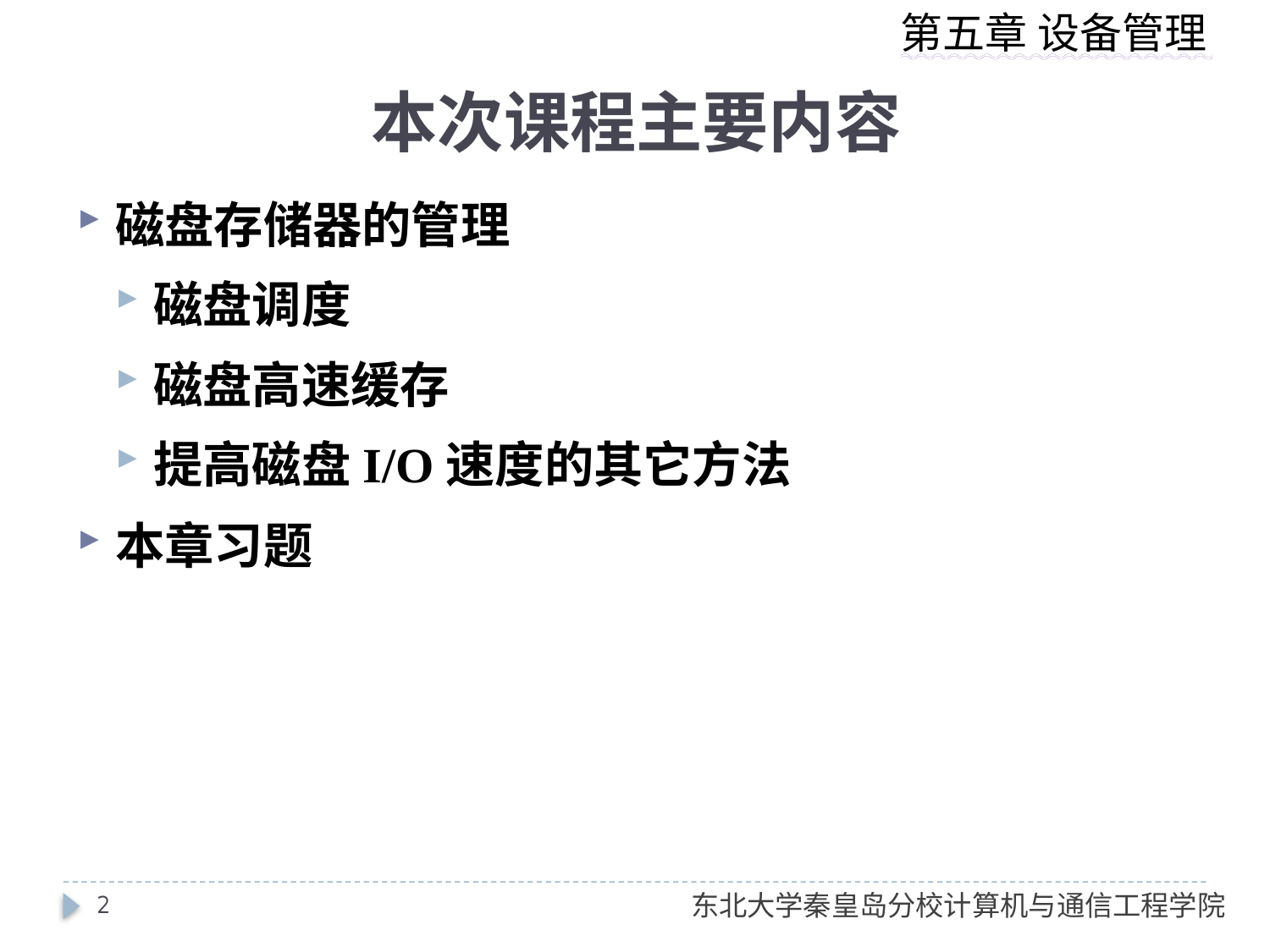

# 本次课程主要内容
磁盘存储器的管理
磁盘调度
磁盘高速缓存
提高磁盘I/O速度的其它方法
本章习题
2